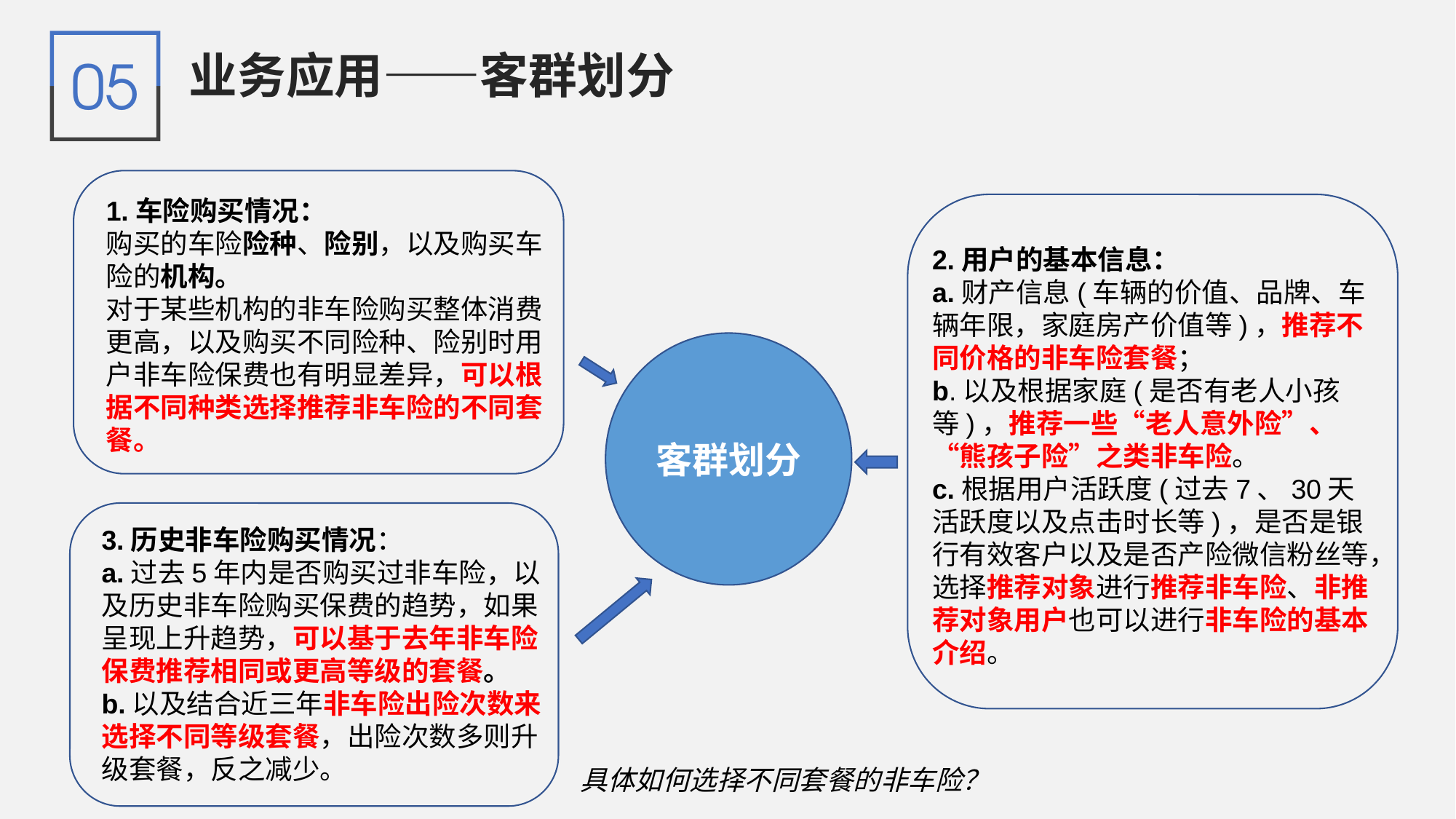

业务应用——客群划分
05

1.车险购买情况：
购买的车险险种、险别，以及购买车险的机构。
对于某些机构的非车险购买整体消费更高，以及购买不同险种、险别时用户非车险保费也有明显差异，可以根据不同种类选择推荐非车险的不同套餐。

2.用户的基本信息：
a.财产信息(车辆的价值、品牌、车辆年限，家庭房产价值等)，推荐不同价格的非车险套餐；
b.以及根据家庭(是否有老人小孩等)，推荐一些“老人意外险”、“熊孩子险”之类非车险。
c.根据用户活跃度(过去7、30天活跃度以及点击时长等)，是否是银行有效客户以及是否产险微信粉丝等，选择推荐对象进行推荐非车险、非推荐对象用户也可以进行非车险的基本介绍。
客群划分

3.历史非车险购买情况：
a.过去5年内是否购买过非车险，以及历史非车险购买保费的趋势，如果呈现上升趋势，可以基于去年非车险保费推荐相同或更高等级的套餐。
b.以及结合近三年非车险出险次数来选择不同等级套餐，出险次数多则升级套餐，反之减少。

具体如何选择不同套餐的非车险？